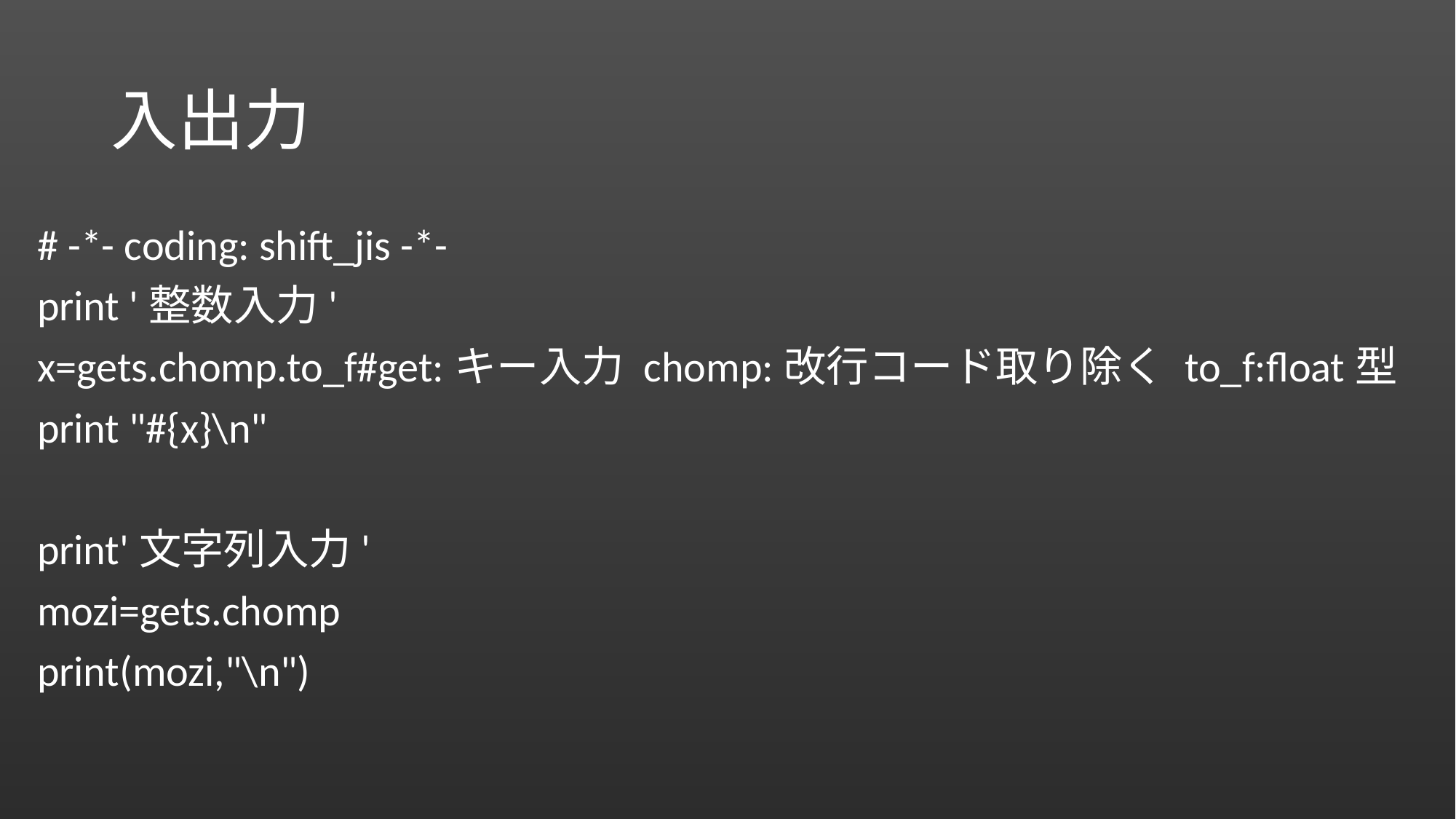

# 入出力
# -*- coding: shift_jis -*-
print '整数入力'
x=gets.chomp.to_f#get:キー入力 chomp:改行コード取り除く to_f:float型
print "#{x}\n"

print'文字列入力'
mozi=gets.chomp
print(mozi,"\n")